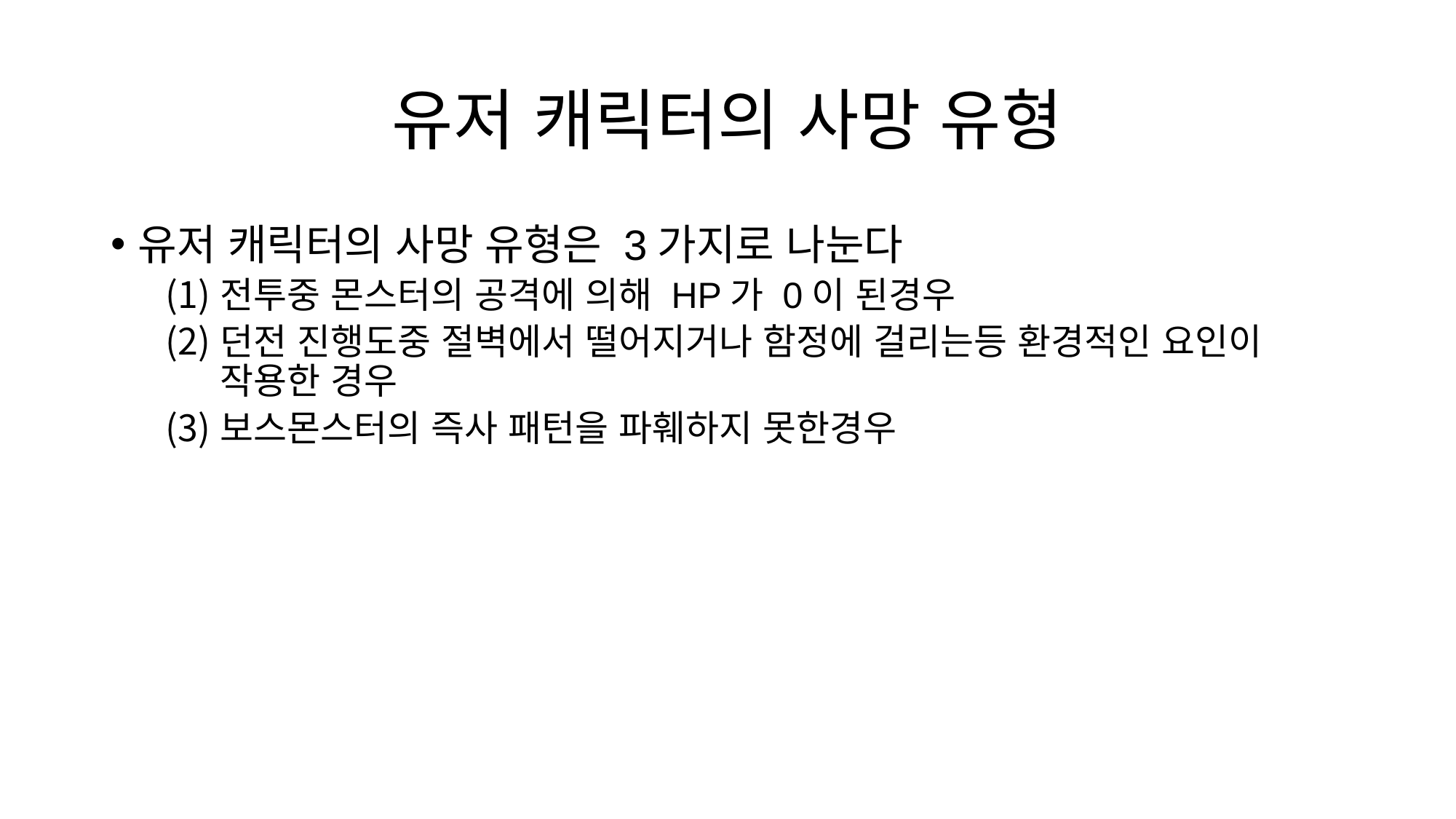

# 유저 캐릭터의 사망 유형
유저 캐릭터의 사망 유형은 3가지로 나눈다
전투중 몬스터의 공격에 의해 HP가 0이 된경우
던전 진행도중 절벽에서 떨어지거나 함정에 걸리는등 환경적인 요인이 작용한 경우
보스몬스터의 즉사 패턴을 파훼하지 못한경우